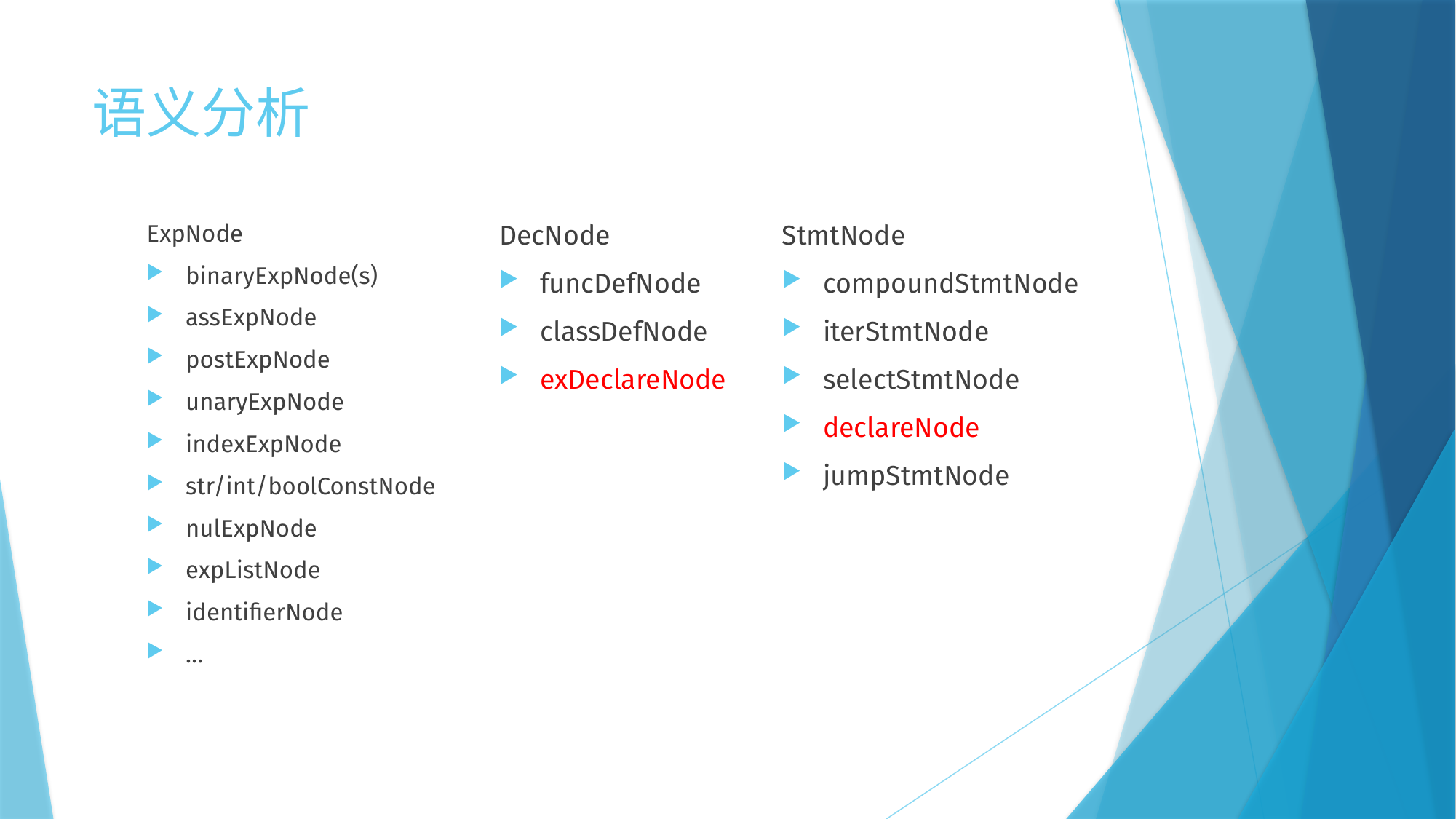

# 语义分析
StmtNode
compoundStmtNode
iterStmtNode
selectStmtNode
declareNode
jumpStmtNode

DecNode
funcDefNode
classDefNode
exDeclareNode

ExpNode
binaryExpNode(s)
assExpNode
postExpNode
unaryExpNode
indexExpNode
str/int/boolConstNode
nulExpNode
expListNode
identifierNode
…